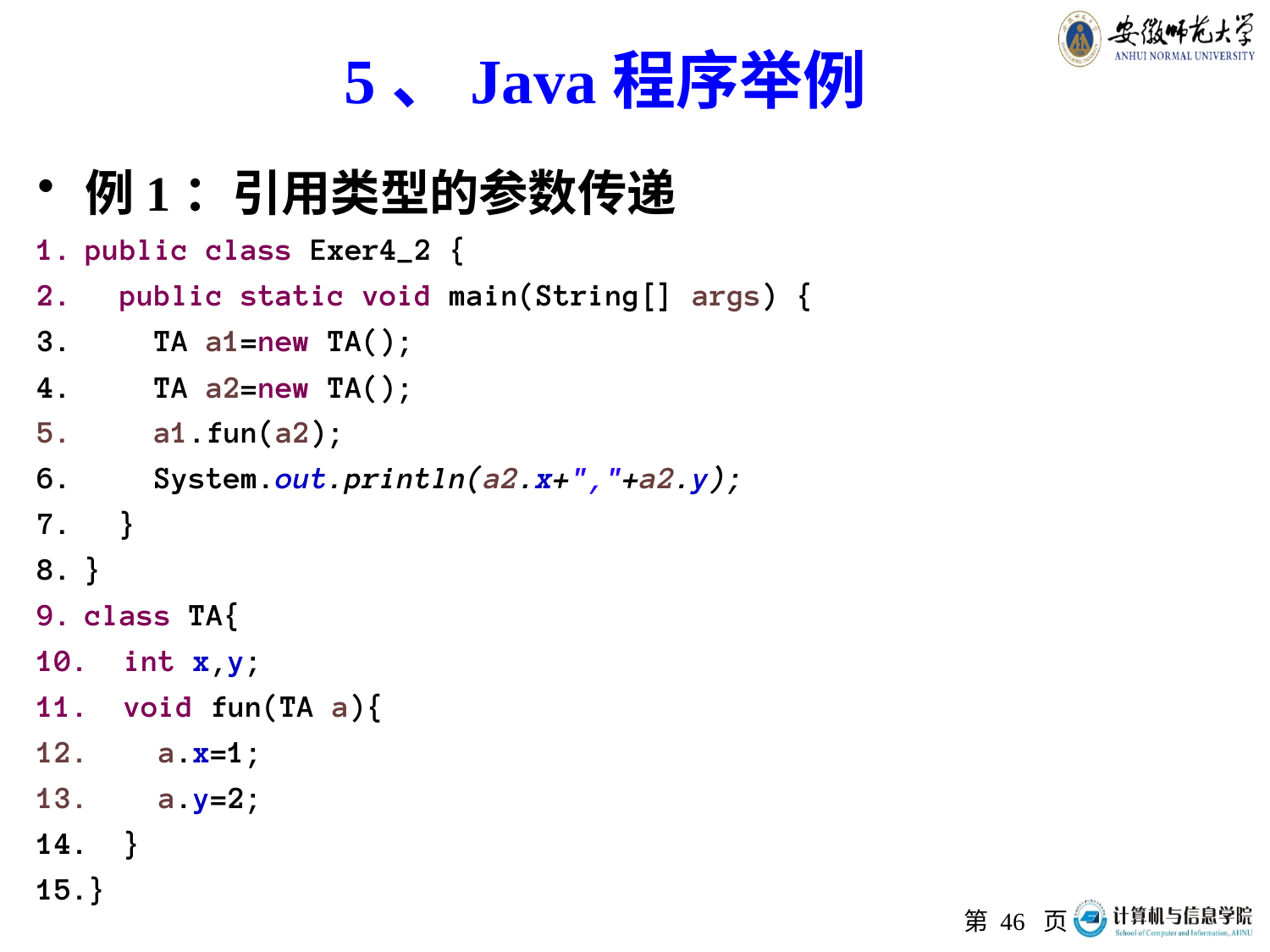

# 5、Java程序举例
例1：引用类型的参数传递
public class Exer4_2 {
  public static void main(String[] args) {
    TA a1=new TA();
    TA a2=new TA();
    a1.fun(a2);
    System.out.println(a2.x+","+a2.y);
  }
}
class TA{
  int x,y;
  void fun(TA a){
    a.x=1;
    a.y=2;
  }
}

第 46  页